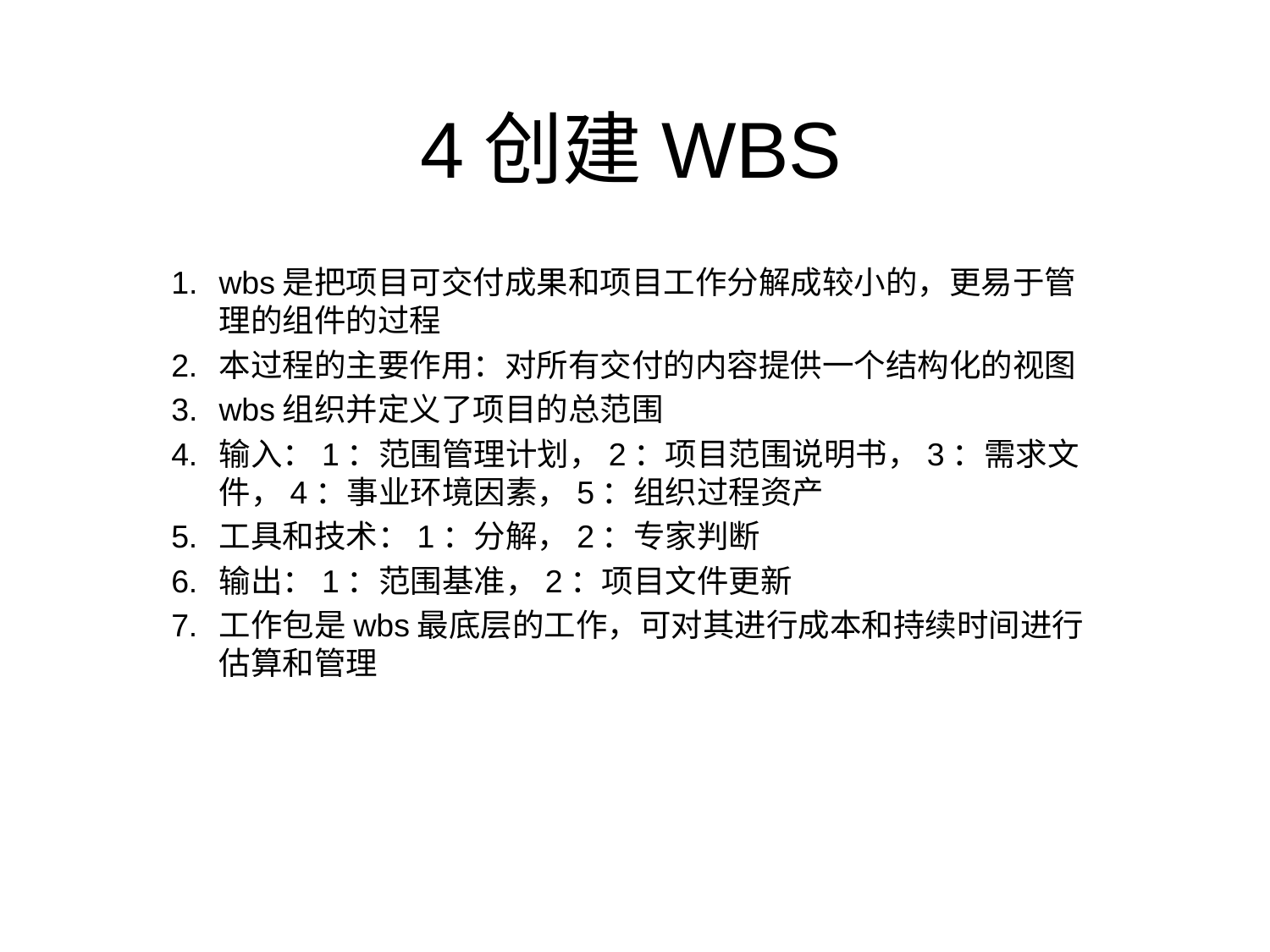

# 4创建WBS
wbs是把项目可交付成果和项目工作分解成较小的，更易于管理的组件的过程
本过程的主要作用：对所有交付的内容提供一个结构化的视图
wbs组织并定义了项目的总范围
输入：1：范围管理计划，2：项目范围说明书，3：需求文件，4：事业环境因素，5：组织过程资产
工具和技术：1：分解，2：专家判断
输出：1：范围基准，2：项目文件更新
工作包是wbs最底层的工作，可对其进行成本和持续时间进行估算和管理